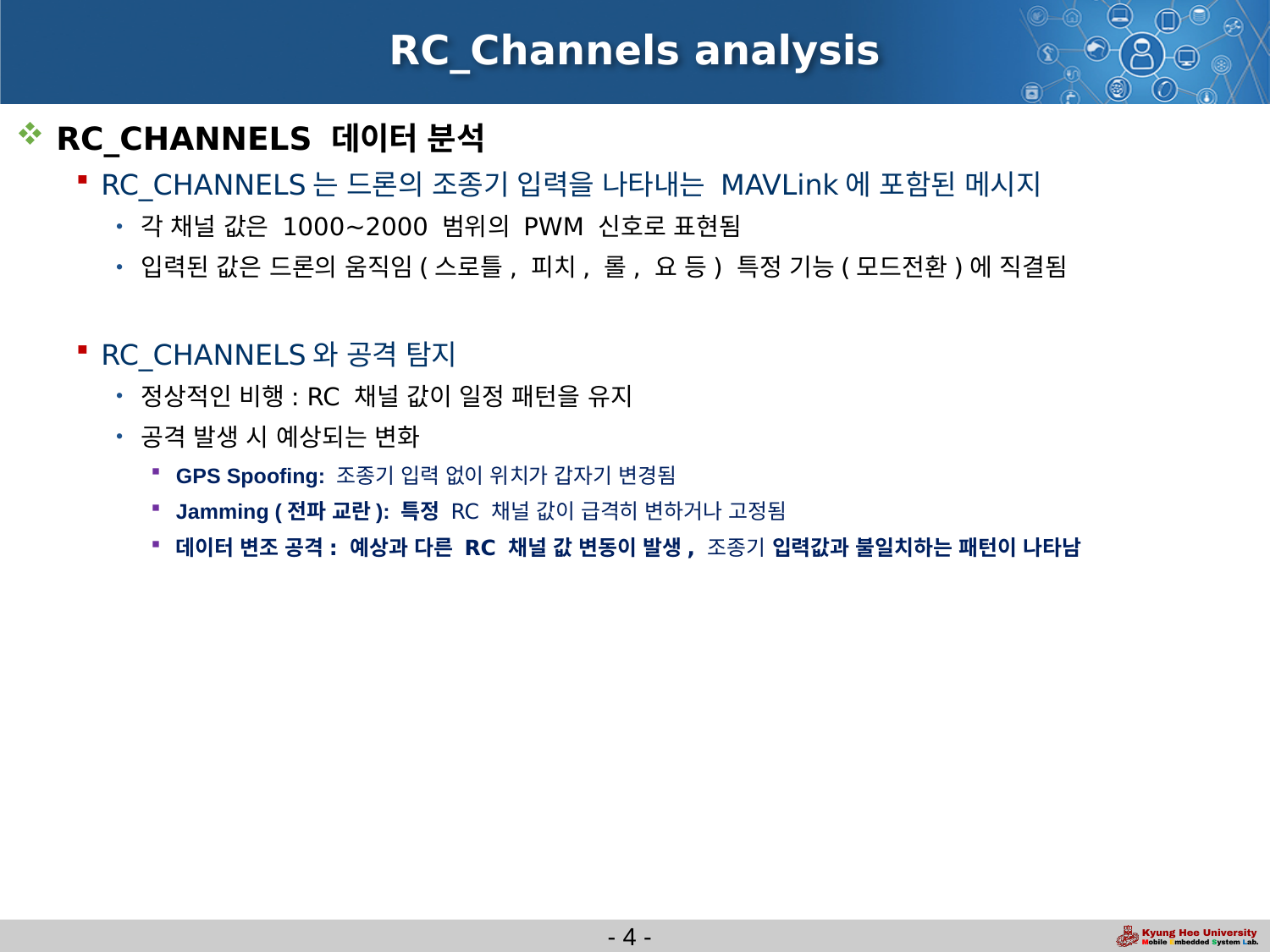

# RC_Channels analysis
RC_CHANNELS 데이터 분석
RC_CHANNELS는 드론의 조종기 입력을 나타내는 MAVLink에 포함된 메시지
각 채널 값은 1000~2000 범위의 PWM 신호로 표현됨
입력된 값은 드론의 움직임(스로틀, 피치, 롤, 요 등) 특정 기능(모드전환)에 직결됨

RC_CHANNELS와 공격 탐지
정상적인 비행: RC 채널 값이 일정 패턴을 유지
공격 발생 시 예상되는 변화
GPS Spoofing: 조종기 입력 없이 위치가 갑자기 변경됨
Jamming (전파 교란): 특정 RC 채널 값이 급격히 변하거나 고정됨
데이터 변조 공격: 예상과 다른 RC 채널 값 변동이 발생, 조종기 입력값과 불일치하는 패턴이 나타남